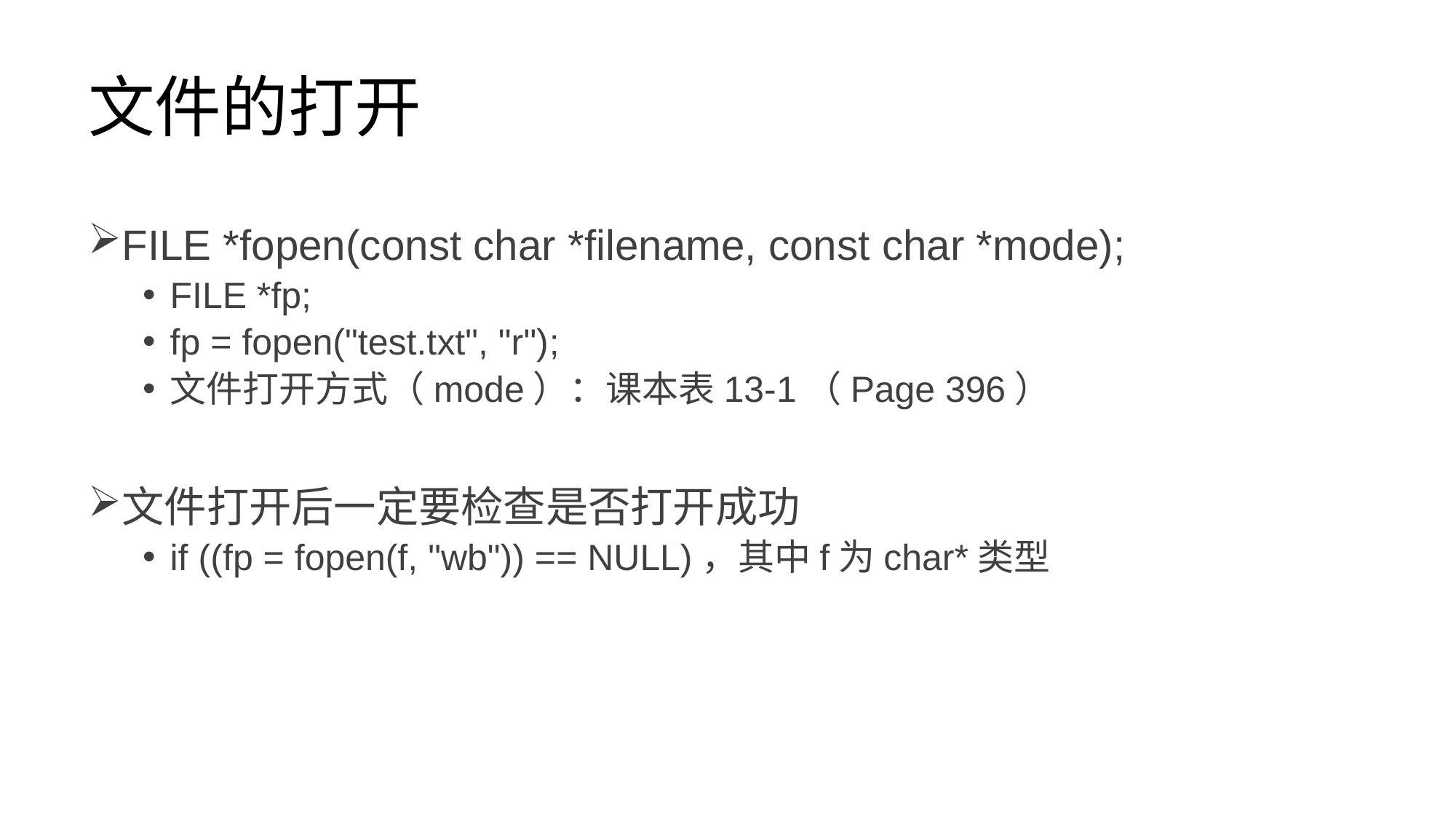

# 文件的打开
FILE *fopen(const char *filename, const char *mode);
FILE *fp;
fp = fopen("test.txt", "r");
文件打开方式（mode）：课本表13-1（Page 396）

文件打开后一定要检查是否打开成功
if ((fp = fopen(f, "wb")) == NULL)，其中f为char*类型